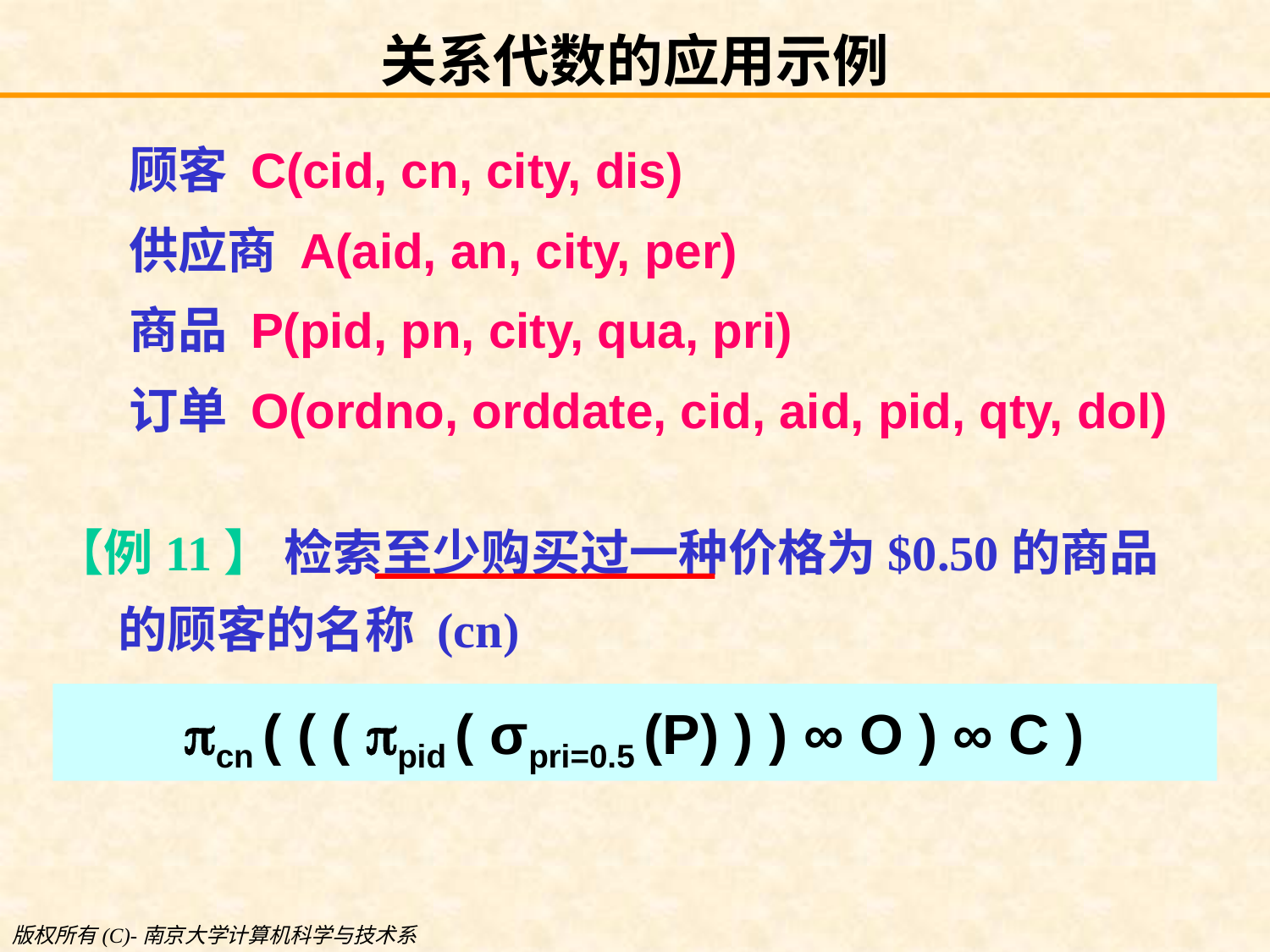

195
# 关系代数的应用示例
顾客 C(cid, cn, city, dis)
供应商 A(aid, an, city, per)
商品 P(pid, pn, city, qua, pri)
订单 O(ordno, orddate, cid, aid, pid, qty, dol)
【例11】 检索至少购买过一种价格为$0.50的商品的顾客的名称 (cn)

πcn ( ( ( πpid ( σpri=0.5 (P) ) ) ∞ O ) ∞ C )
版权所有(C)-南京大学计算机科学与技术系